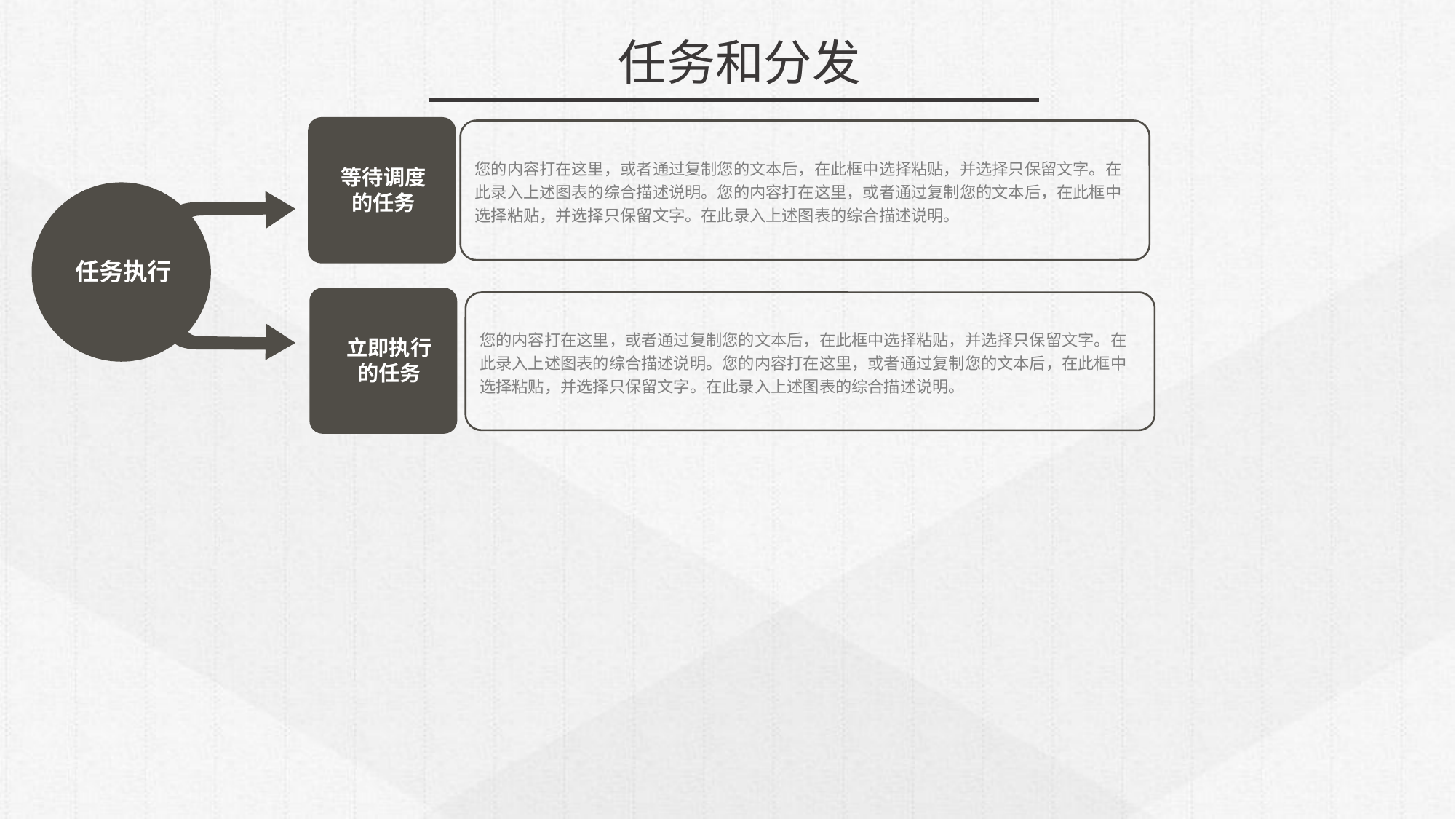

任务和分发

您的内容打在这里，或者通过复制您的文本后，在此框中选择粘贴，并选择只保留文字。在此录入上述图表的综合描述说明。您的内容打在这里，或者通过复制您的文本后，在此框中选择粘贴，并选择只保留文字。在此录入上述图表的综合描述说明。
等待调度的任务

任务执行

您的内容打在这里，或者通过复制您的文本后，在此框中选择粘贴，并选择只保留文字。在此录入上述图表的综合描述说明。您的内容打在这里，或者通过复制您的文本后，在此框中选择粘贴，并选择只保留文字。在此录入上述图表的综合描述说明。
立即执行的任务